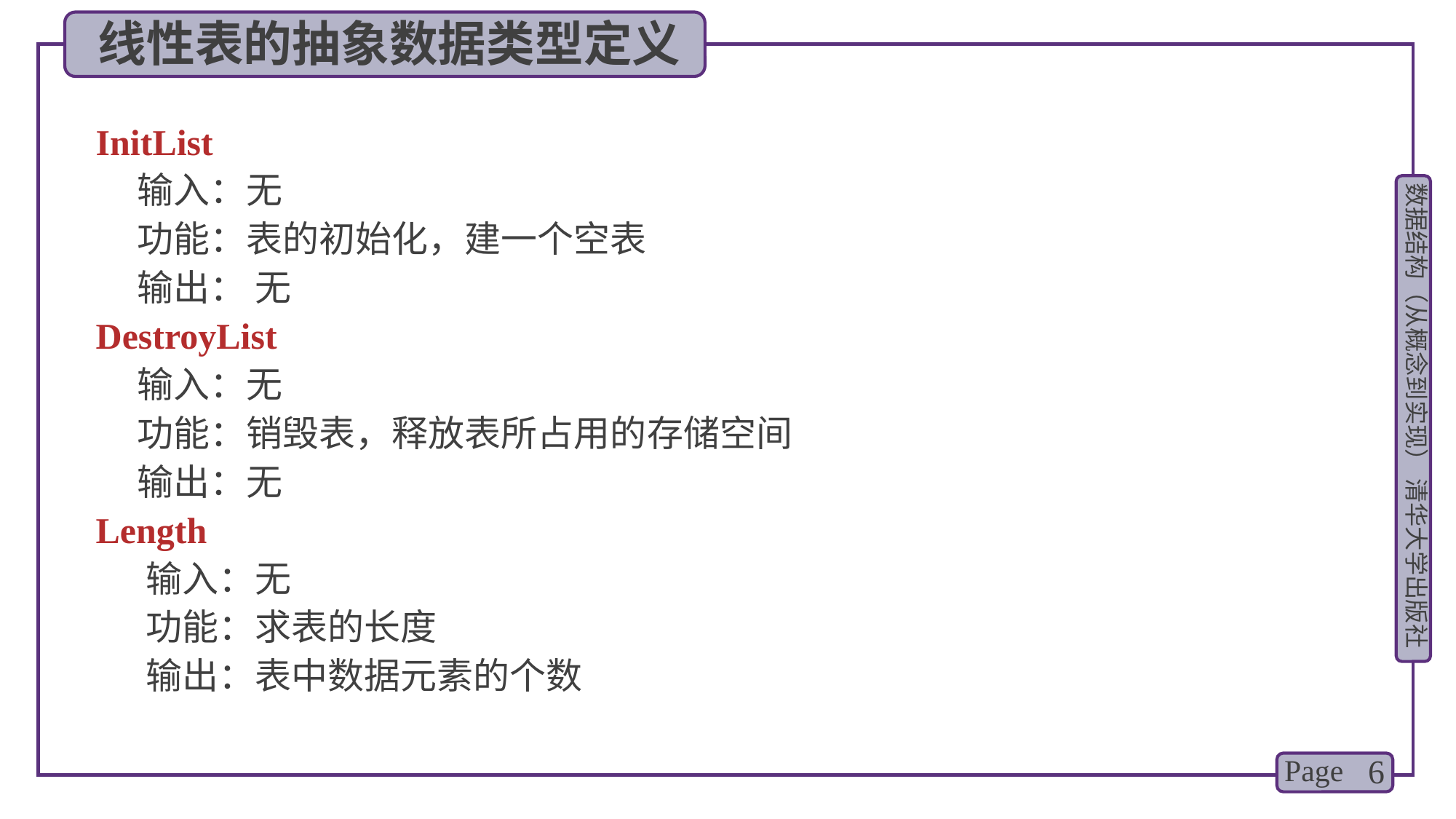

线性表的抽象数据类型定义

InitList
    输入：无
    功能：表的初始化，建一个空表
    输出： 无
DestroyList
    输入：无
    功能：销毁表，释放表所占用的存储空间
    输出：无
Length
     输入：无
     功能：求表的长度
     输出：表中数据元素的个数